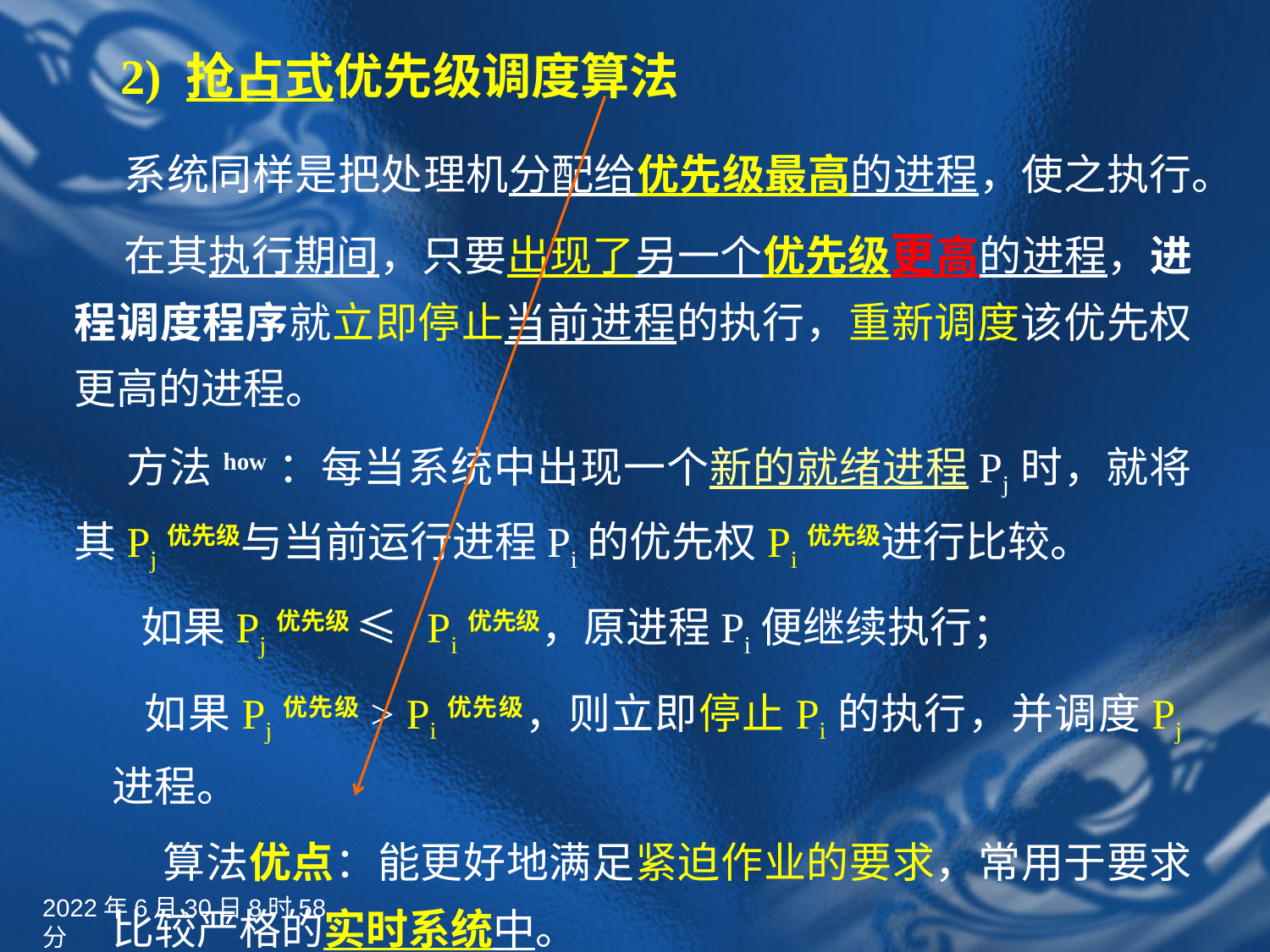

# 2) 抢占式优先级调度算法
    系统同样是把处理机分配给优先级最高的进程，使之执行。
    在其执行期间，只要出现了另一个优先级更高的进程，进程调度程序就立即停止当前进程的执行，重新调度该优先权更高的进程。
    方法how：每当系统中出现一个新的就绪进程Pj时，就将其Pj优先级与当前运行进程Pi的优先权Pi优先级进行比较。
  如果Pj优先级 ≤  Pi优先级，原进程Pi便继续执行；
  如果Pj优先级> Pi优先级，则立即停止Pi的执行，并调度Pj进程。
    算法优点：能更好地满足紧迫作业的要求，常用于要求比较严格的实时系统中。
2022年6月30日8时58分